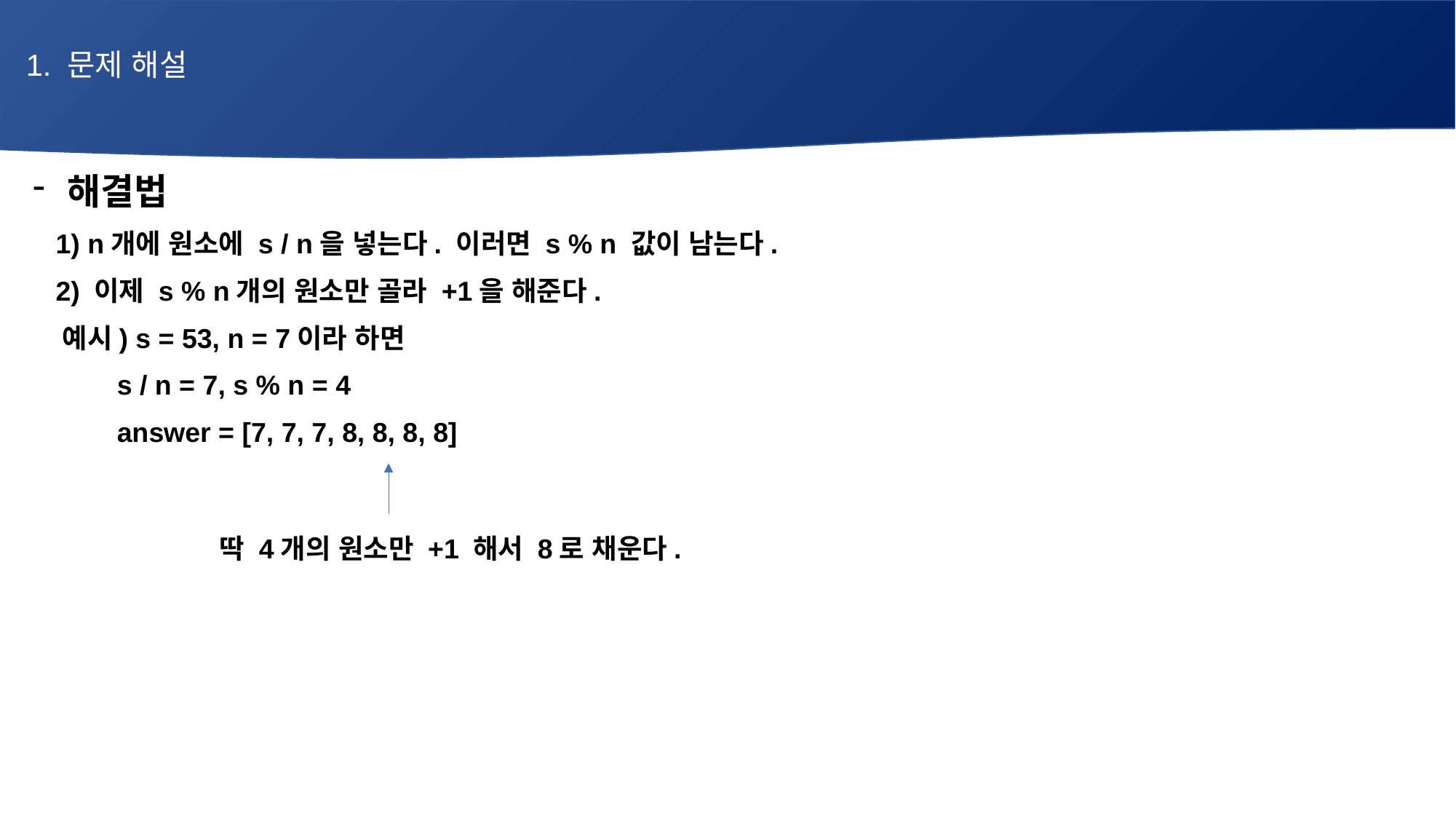

1. 문제 해설
해결법
   1) n개에 원소에 s / n을 넣는다. 이러면 s % n 값이 남는다.
   2) 이제 s % n개의 원소만 골라 +1을 해준다.
   예시) s = 53, n = 7이라 하면
           s / n = 7, s % n = 4
           answer = [7, 7, 7, 8, 8, 8, 8]
딱 4개의 원소만 +1 해서 8로 채운다.